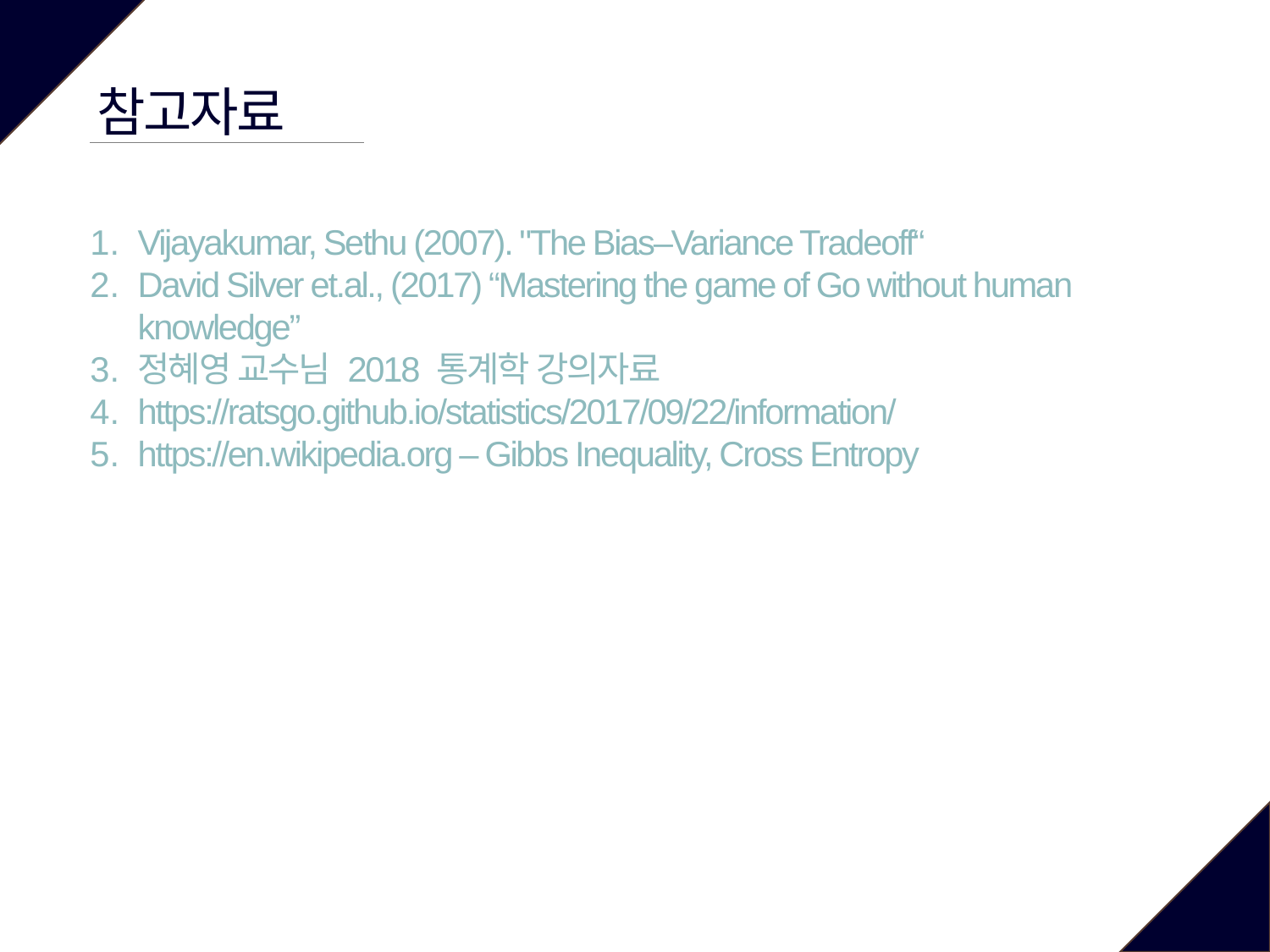

참고자료
Vijayakumar, Sethu (2007). "The Bias–Variance Tradeoff“
David Silver et.al., (2017) “Mastering the game of Go without human knowledge”
정혜영 교수님 2018 통계학 강의자료
https://ratsgo.github.io/statistics/2017/09/22/information/
https://en.wikipedia.org – Gibbs Inequality, Cross Entropy